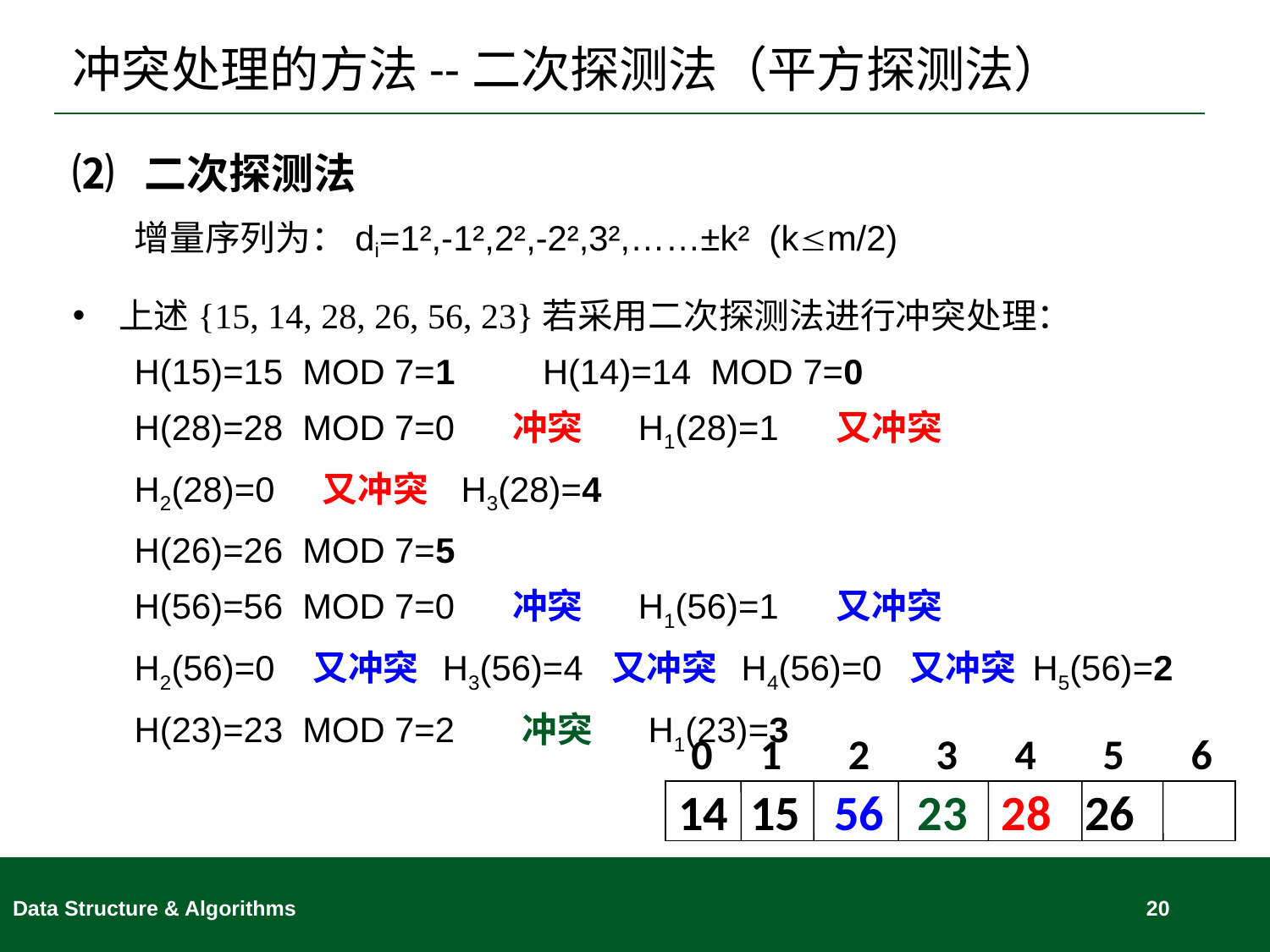

# 冲突处理的方法--二次探测法（平方探测法）
⑵  二次探测法
增量序列为：di=1²,-1²,2²,-2²,3²,……±k²  (k≤m/2)
上述{15, 14, 28, 26, 56, 23}若采用二次探测法进行冲突处理：
H(15)=15  MOD 7=1         H(14)=14  MOD 7=0
H(28)=28  MOD 7=0     冲突      H1(28)=1     又冲突
H2(28)=0    又冲突   H3(28)=4
H(26)=26  MOD 7=5
H(56)=56  MOD 7=0     冲突      H1(56)=1     又冲突
H2(56)=0   又冲突  H3(56)=4  又冲突  H4(56)=0  又冲突 H5(56)=2
H(23)=23  MOD 7=2      冲突      H1(23)=3

 0     1       2       3      4       5       6
14  15   56   23   28   26

Data Structure & Algorithms
20